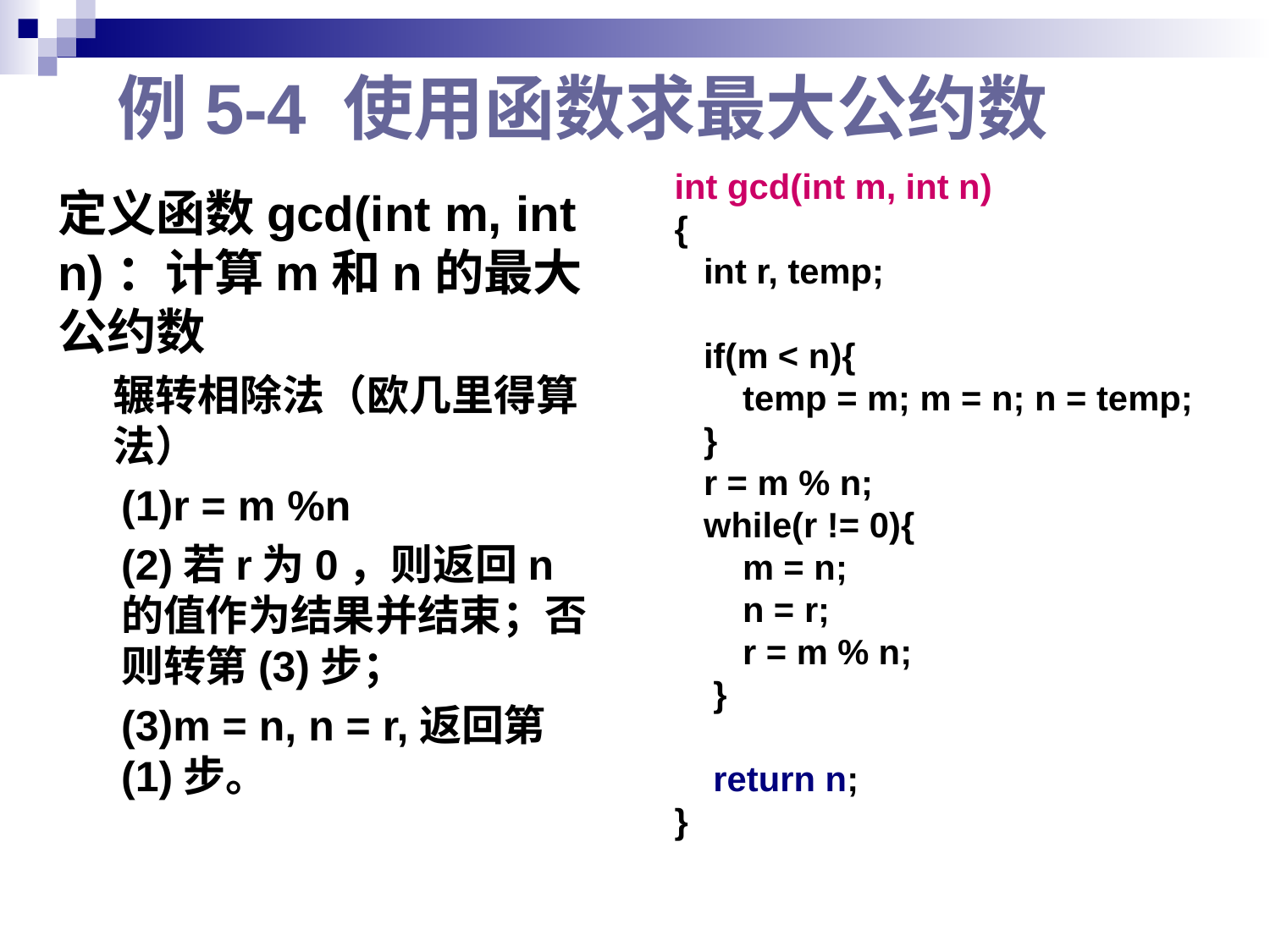

# 例5-4 使用函数求最大公约数
int gcd(int m, int n)
{
   int r, temp;

   if(m < n){
       temp = m; m = n; n = temp;
   }
   r = m % n;
   while(r != 0){
       m = n;
       n = r;
       r = m % n;
    }

    return n;
}
定义函数gcd(int m, int n)：计算m和n的最大公约数
辗转相除法（欧几里得算法）
(1)r = m %n
(2)若r为0，则返回n的值作为结果并结束；否则转第(3)步；
(3)m = n, n = r,返回第(1)步。